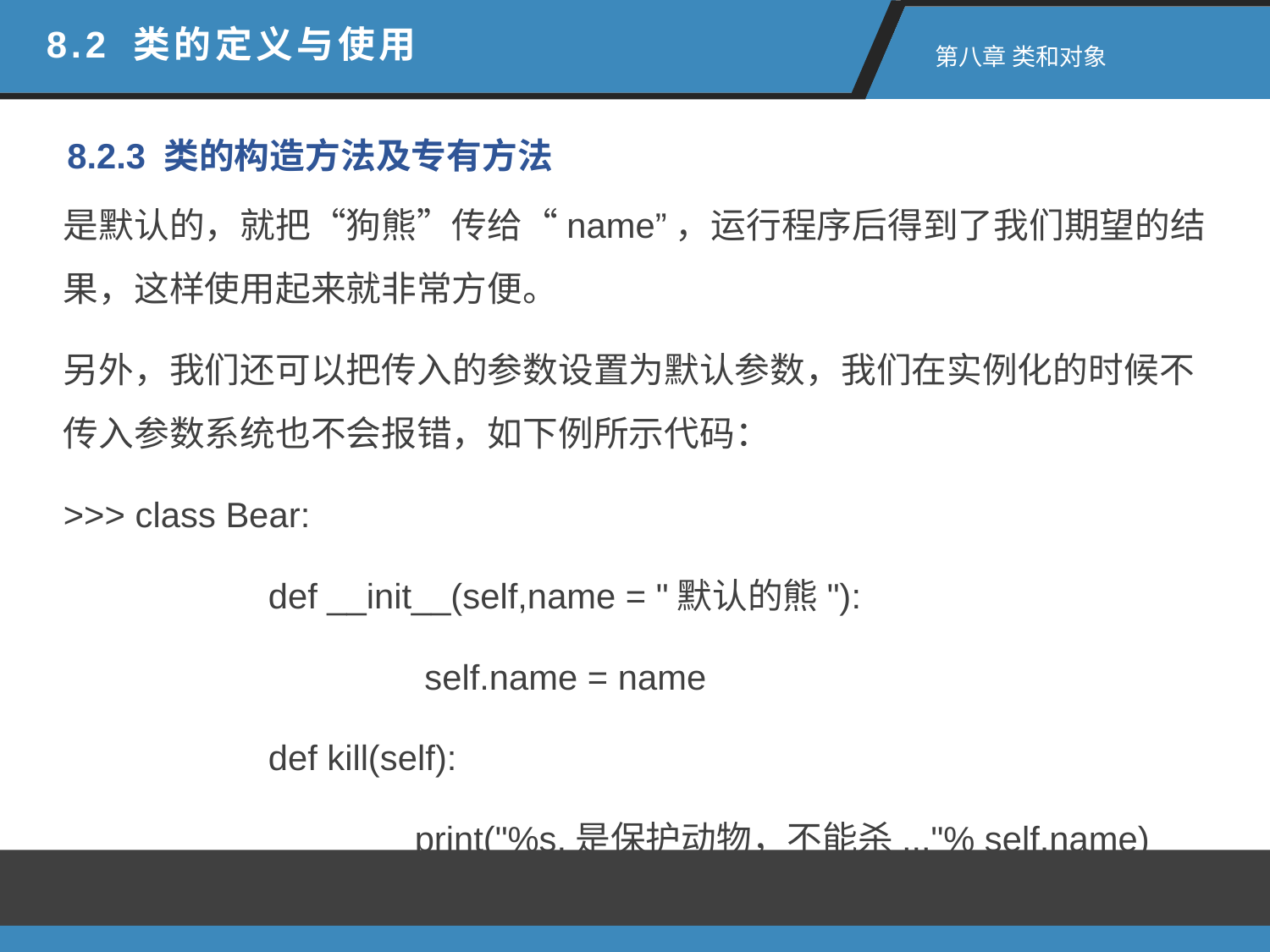

8.2 类的定义与使用
  第八章 类和对象
8.2.3 类的构造方法及专有方法
是默认的，就把“狗熊”传给“name”，运行程序后得到了我们期望的结果，这样使用起来就非常方便。
另外，我们还可以把传入的参数设置为默认参数，我们在实例化的时候不传入参数系统也不会报错，如下例所示代码：
>>> class Bear:
	        def __init__(self,name = "默认的熊"):
		           self.name = name
	        def kill(self):
		          print("%s,是保护动物，不能杀..."% self.name)